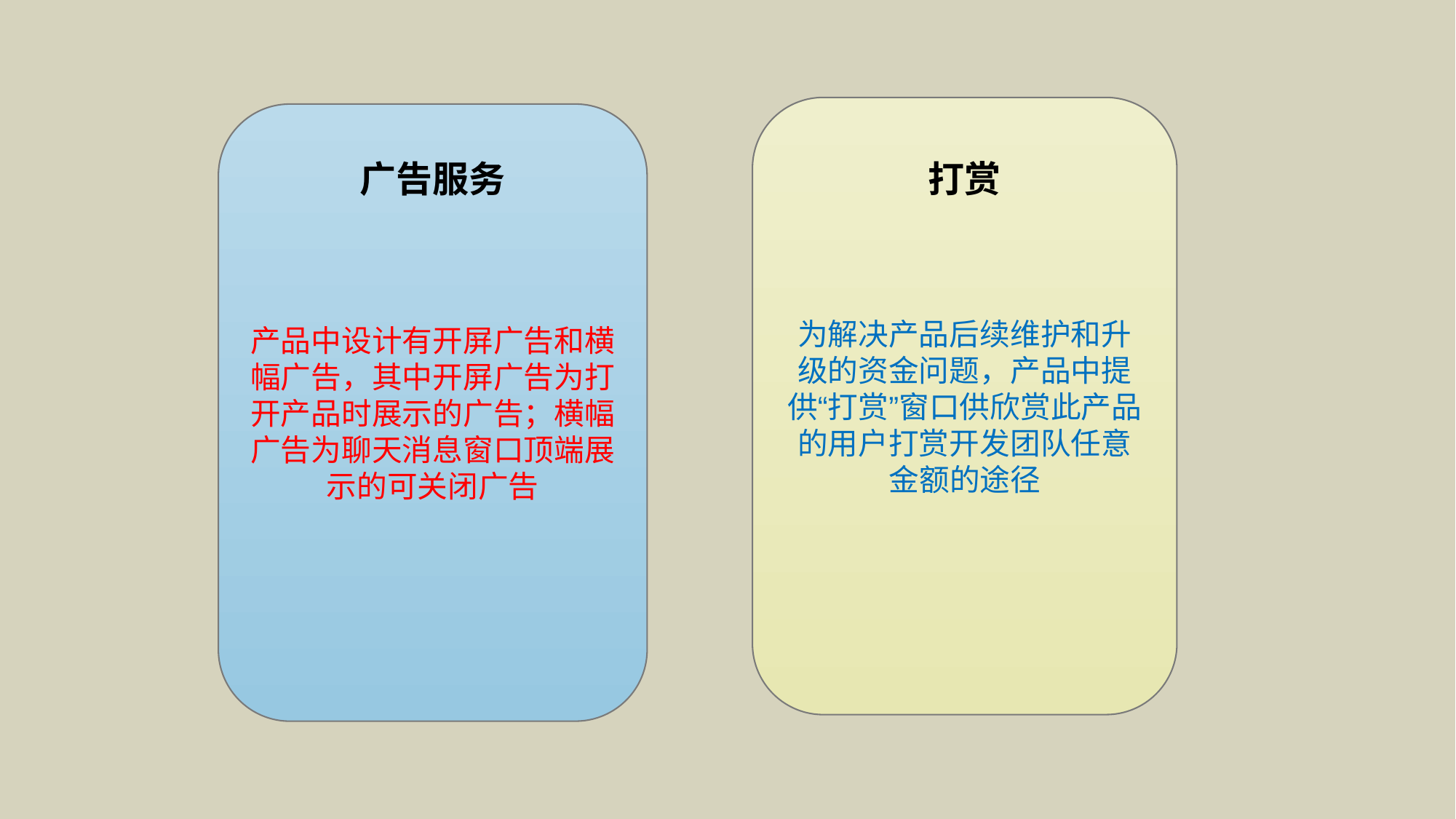

为解决产品后续维护和升级的资金问题，产品中提供“打赏”窗口供欣赏此产品的用户打赏开发团队任意金额的途径
产品中设计有开屏广告和横幅广告，其中开屏广告为打开产品时展示的广告；横幅广告为聊天消息窗口顶端展示的可关闭广告
广告服务
打赏